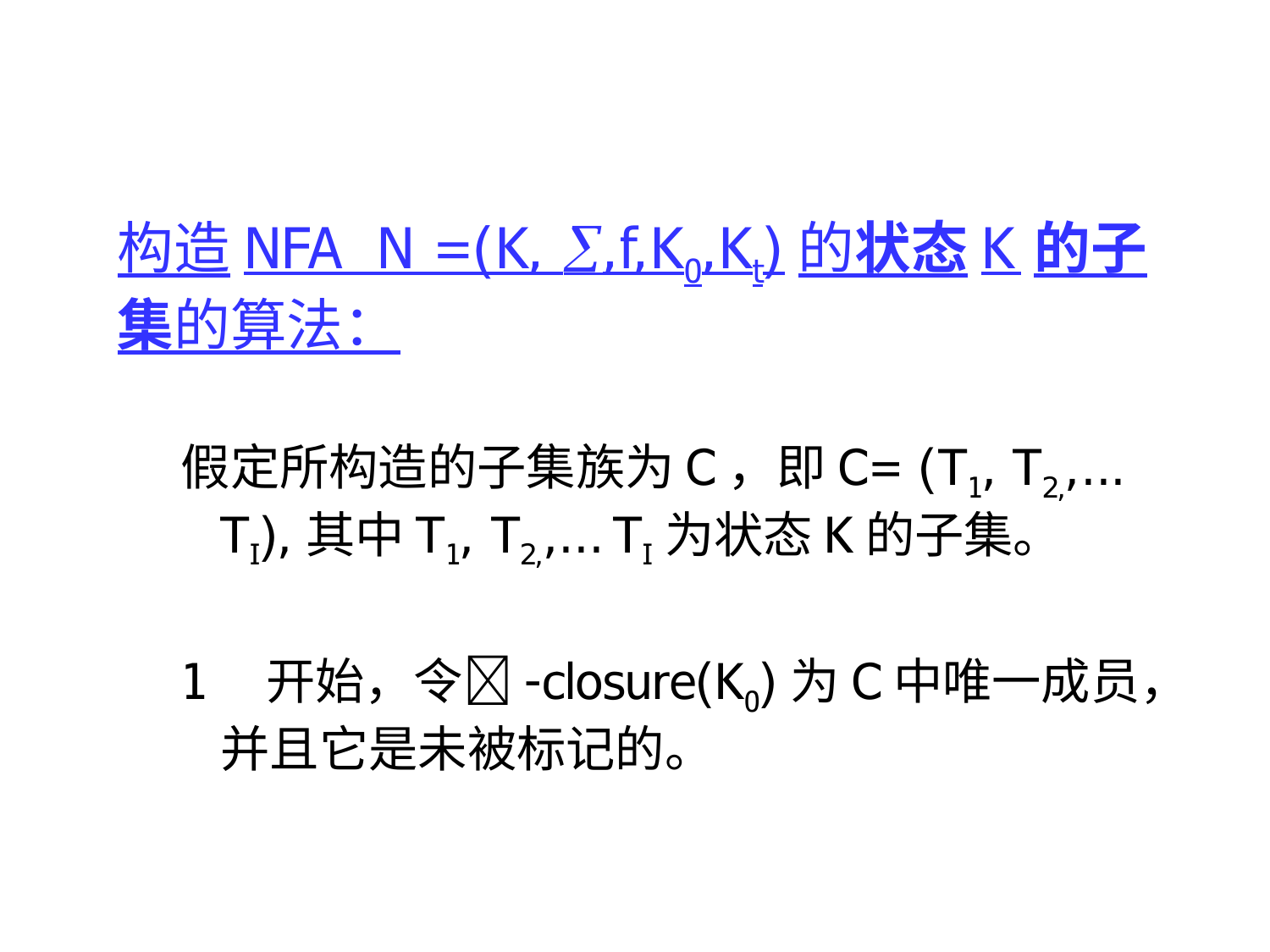

构造NFA  N =(K, ∑,f,K0,Kt)的状态K的子集的算法：

假定所构造的子集族为C，即C= (T1, T2,,... TI),其中T1, T2,,... TI为状态K的子集。

1   开始，令ε-closure(K0)为C中唯一成员，并且它是未被标记的。

39